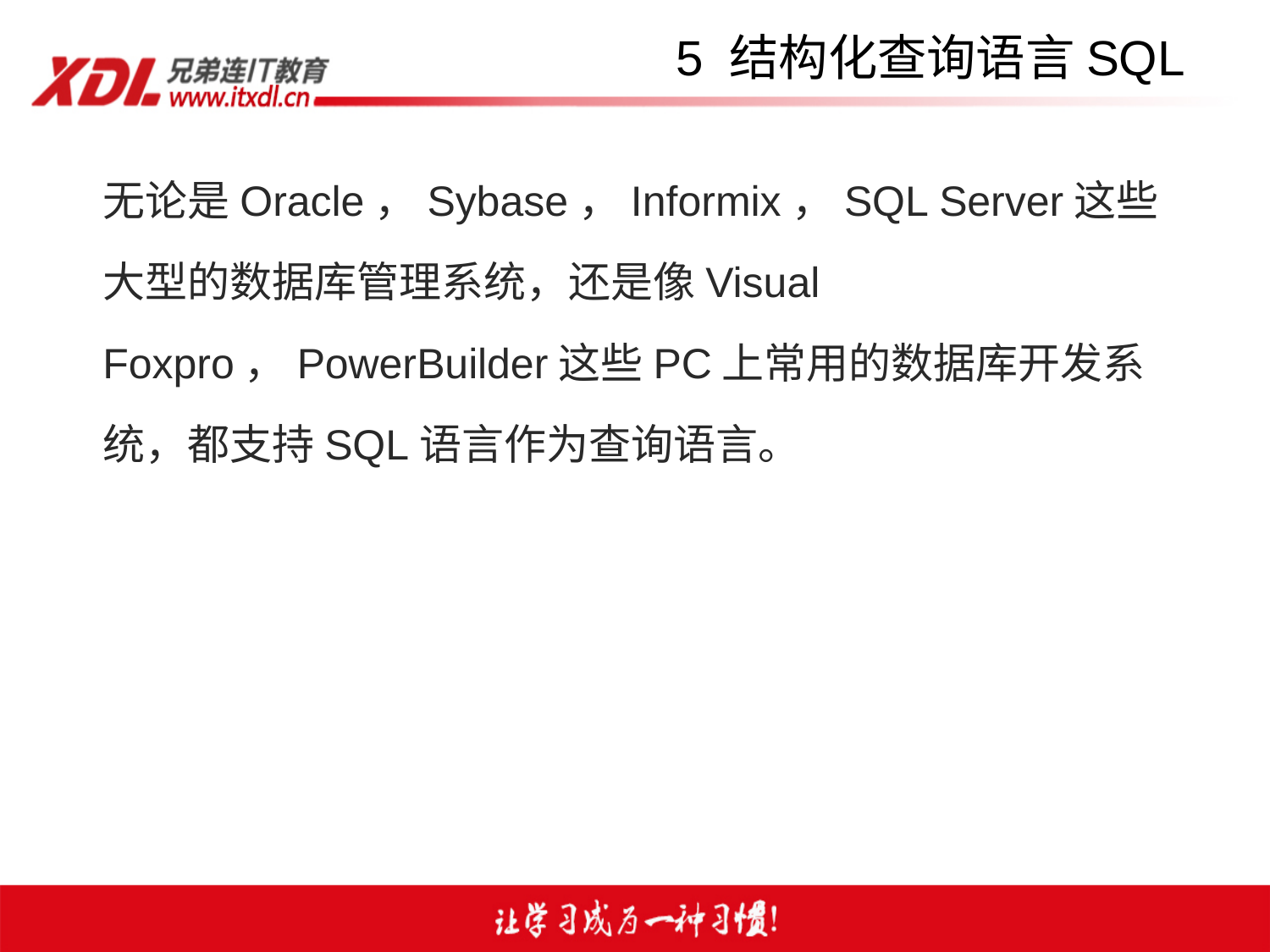

# 5 结构化查询语言SQL
无论是Oracle，Sybase，Informix，SQL Server这些大型的数据库管理系统，还是像Visual Foxpro，PowerBuilder这些PC上常用的数据库开发系统，都支持SQL语言作为查询语言。